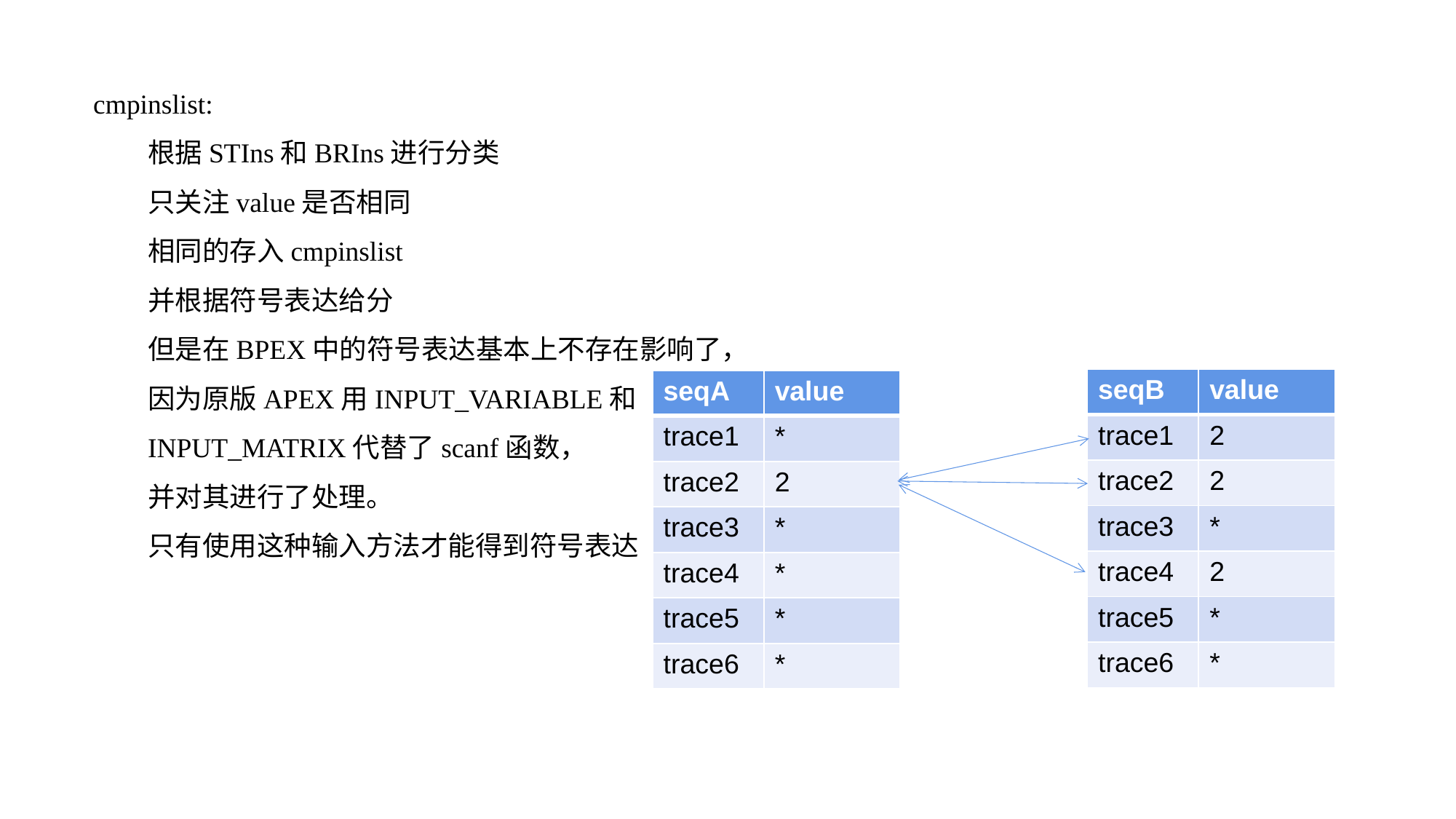

cmpinslist:
根据STIns和BRIns进行分类
只关注value是否相同
相同的存入cmpinslist
并根据符号表达给分
但是在BPEX中的符号表达基本上不存在影响了，
因为原版APEX用INPUT_VARIABLE和
INPUT_MATRIX代替了scanf函数，
并对其进行了处理。
只有使用这种输入方法才能得到符号表达
| seqB | value |
| --- | --- |
| trace1 | 2 |
| trace2 | 2 |
| trace3 | \* |
| trace4 | 2 |
| trace5 | \* |
| trace6 | \* |
| seqA | value |
| --- | --- |
| trace1 | \* |
| trace2 | 2 |
| trace3 | \* |
| trace4 | \* |
| trace5 | \* |
| trace6 | \* |